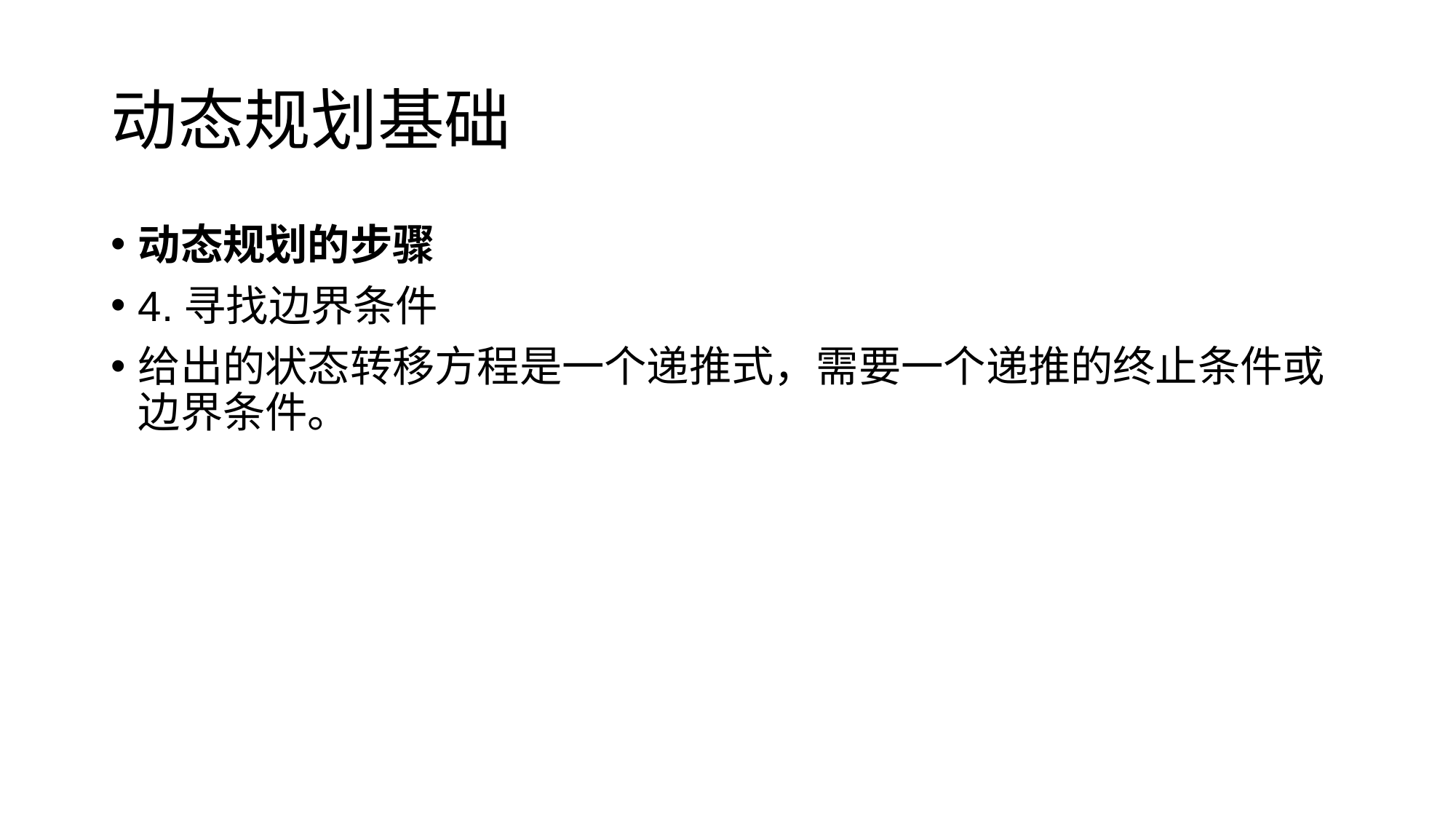

# 动态规划基础
动态规划的步骤
4.寻找边界条件
给出的状态转移方程是一个递推式，需要一个递推的终止条件或边界条件。